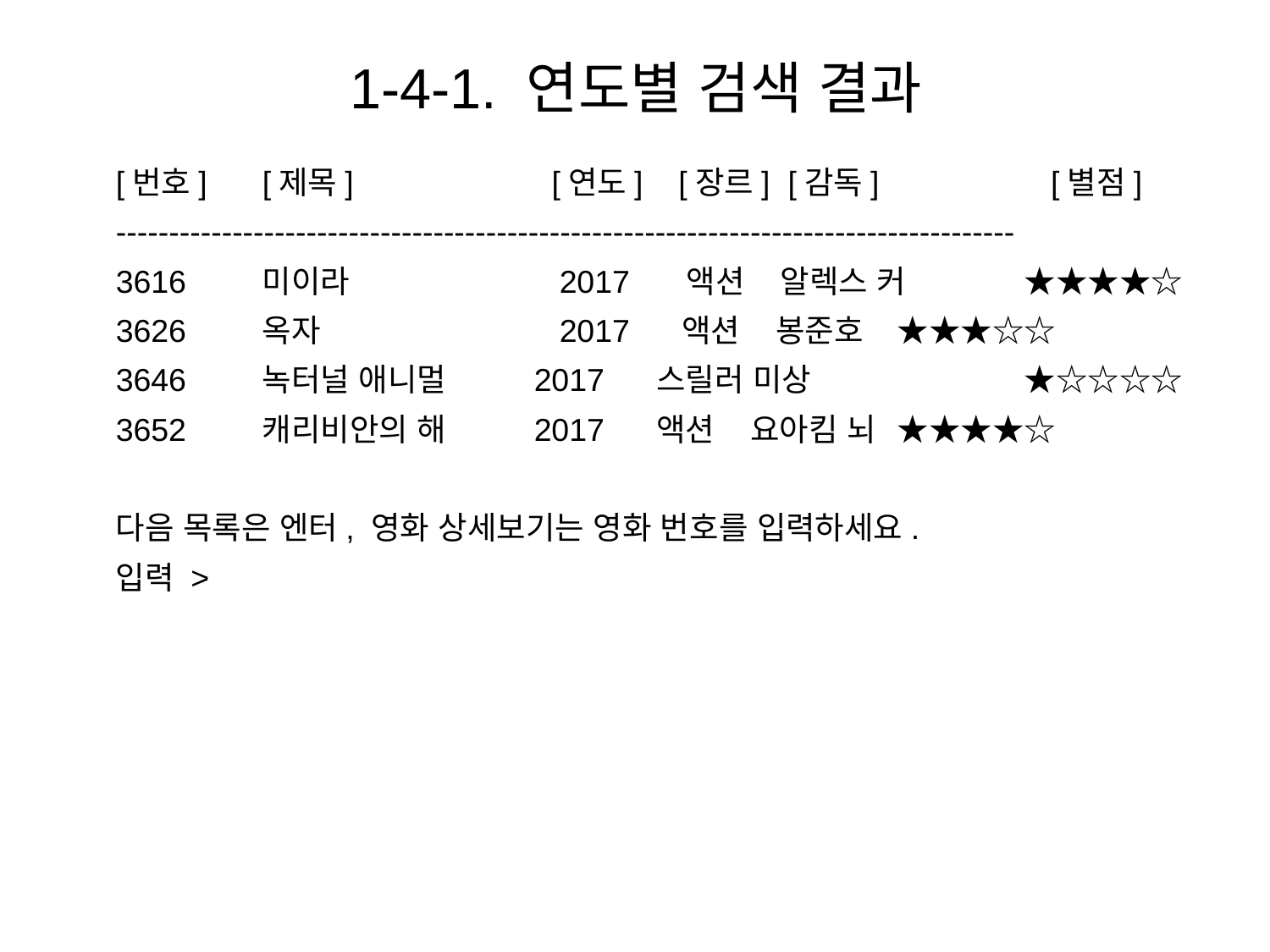

1-4-1. 연도별 검색 결과
[번호]	[제목]		    [연도]    [장르]  [감독] 		   [별점]
-------------------------------------------------------------------------------------
3616	미이라          	    2017	    액션    알렉스 커 	★★★★☆
3626	옥자             	    2017     액션    봉준호 	★★★☆☆
3646	녹터널 애니멀         2017     스릴러 미상 		★☆☆☆☆
3652	캐리비안의 해         2017     액션    요아킴 뇌 	★★★★☆

다음 목록은 엔터, 영화 상세보기는 영화 번호를 입력하세요.
입력 >